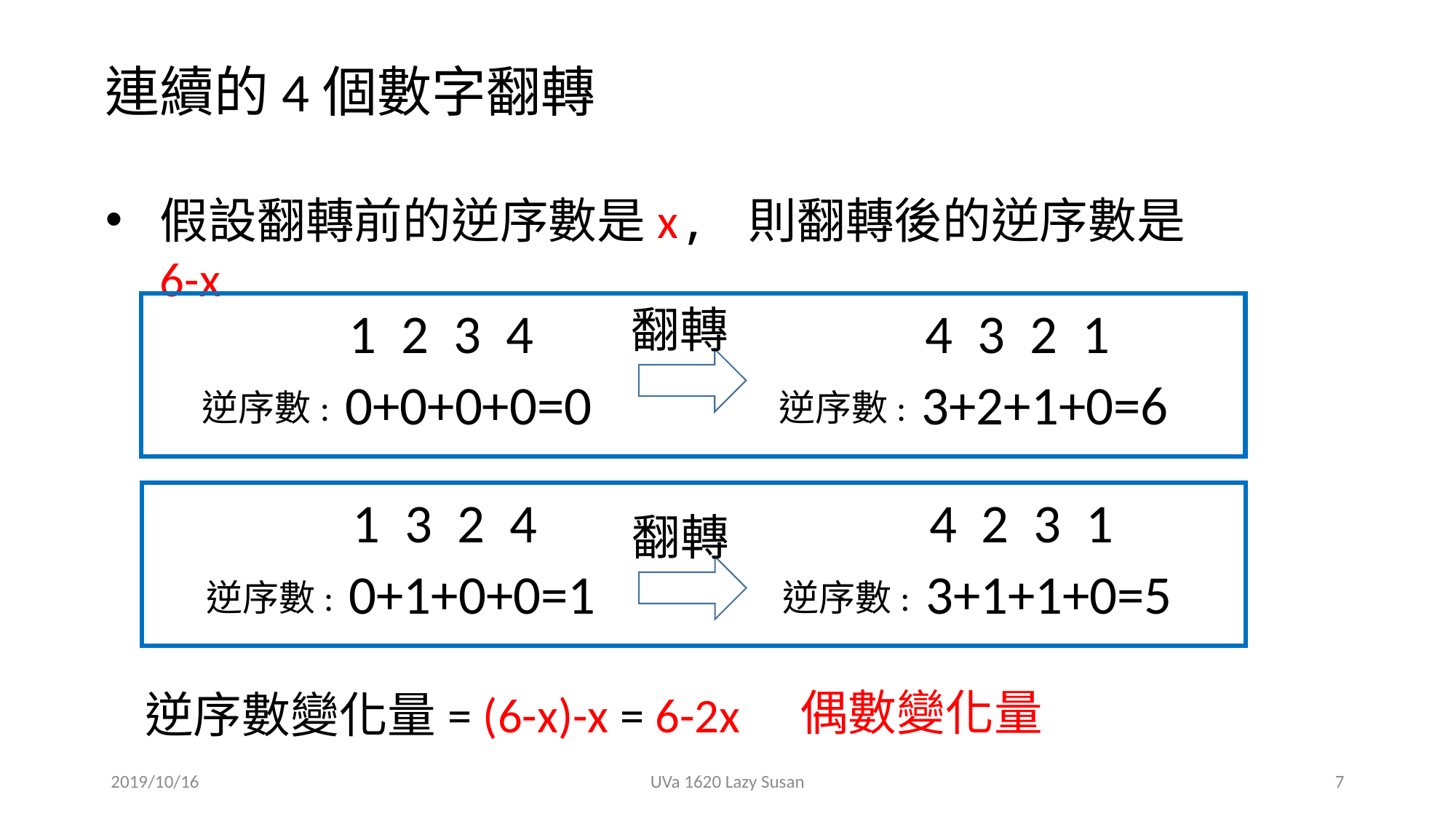

連續的4個數字翻轉
假設翻轉前的逆序數是x, 則翻轉後的逆序數是6-x

1  2  3  4
翻轉
4  3  2  1

0+0+0+0=0
3+2+1+0=6
逆序數:
逆序數:

1  3  2  4
4  2  3  1
翻轉
0+1+0+0=1
3+1+1+0=5

逆序數:
逆序數:
偶數變化量
逆序數變化量= (6-x)-x = 6-2x
2019/10/16
UVa 1620 Lazy Susan
7